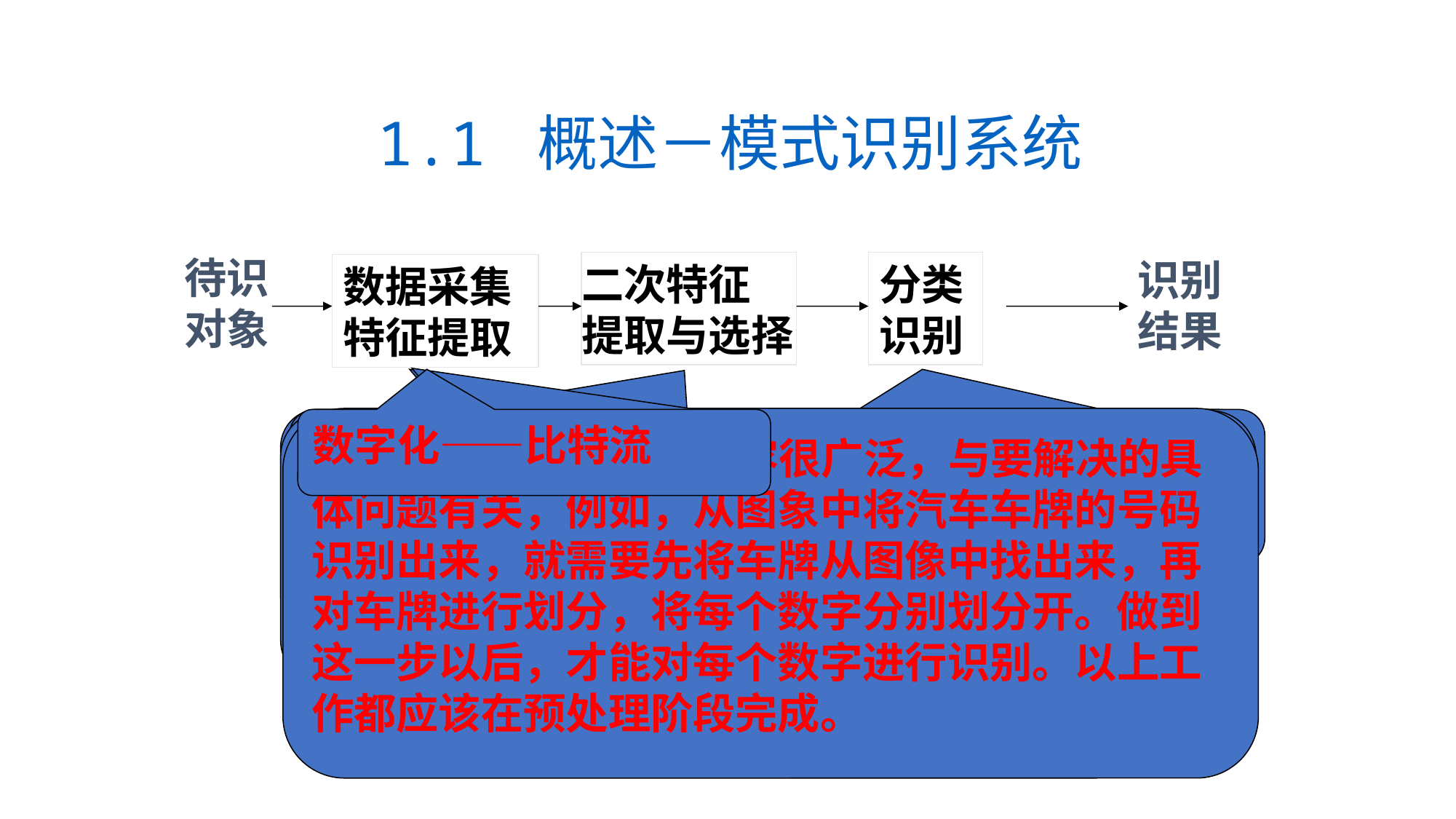

1.1 概述－模式识别系统
待识
对象
识别结果
二次特征
提取与选择
分类
识别
数据采集
特征提取

预处理这个环节的内容很广泛，与要解决的具体问题有关，例如，从图象中将汽车车牌的号码识别出来，就需要先将车牌从图像中找出来，再对车牌进行划分，将每个数字分别划分开。做到这一步以后，才能对每个数字进行识别。以上工作都应该在预处理阶段完成。
分类识别是根据事先确定的分类规则对前面选取的特征进行分类（即识别）。
通常在采集信息过程中，还要去除所获取信息中的噪声，增强有用的信息等工作。这种使信息纯化的处理过程叫做信息的预处理。
数字化——比特流
通常能描述对象的元素很多，为节约资源和提高处理速度，有时更为了可行性，在满足分类识别正确率要求的条件下，按某种准则尽量选用对正确分类识别作用较大的特征。使得用较少的特征就能完成分类识别任务。
10